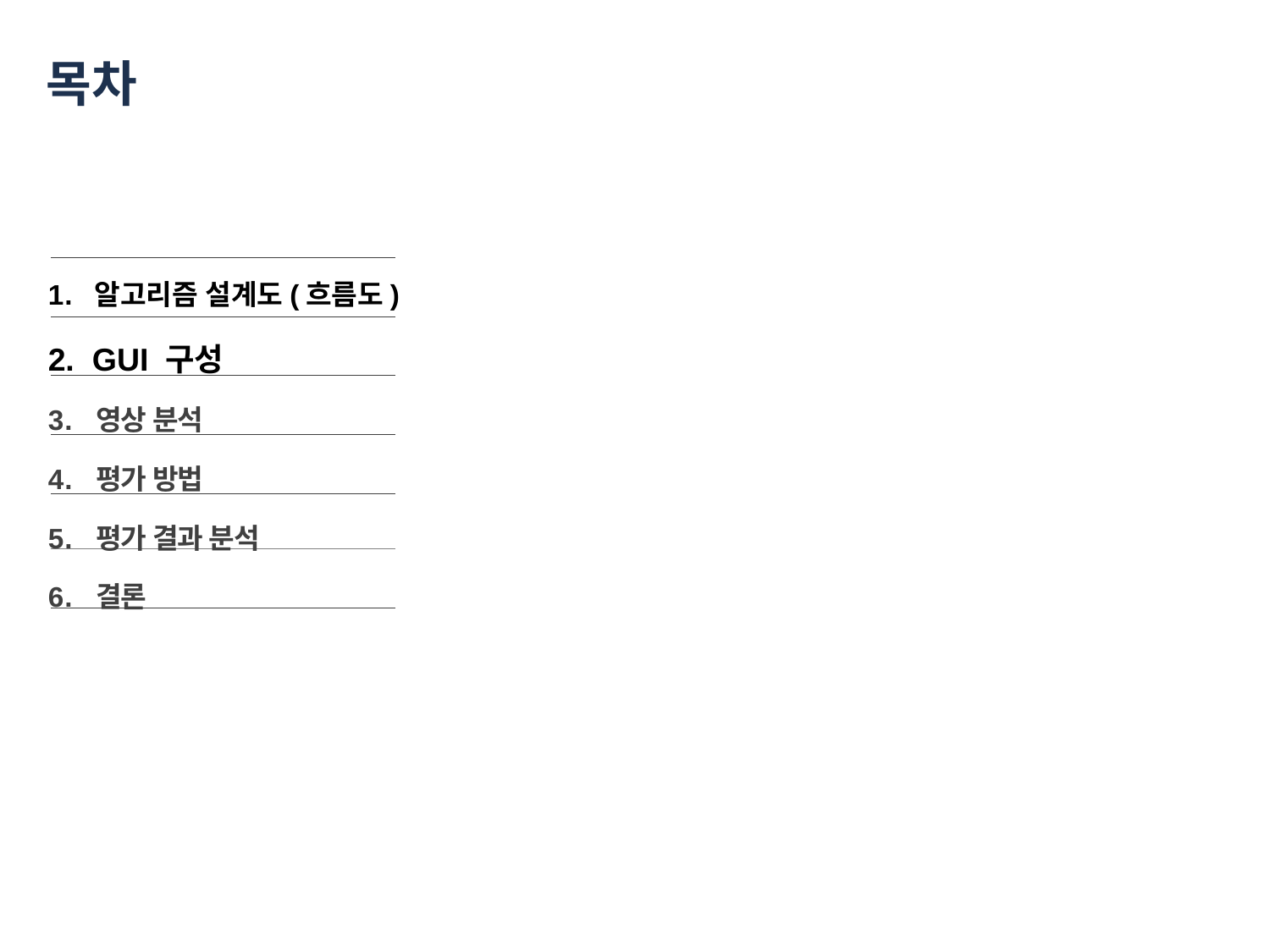

# 목차
알고리즘 설계도(흐름도)
2.  GUI 구성
영상 분석
평가 방법
평가 결과 분석
결론